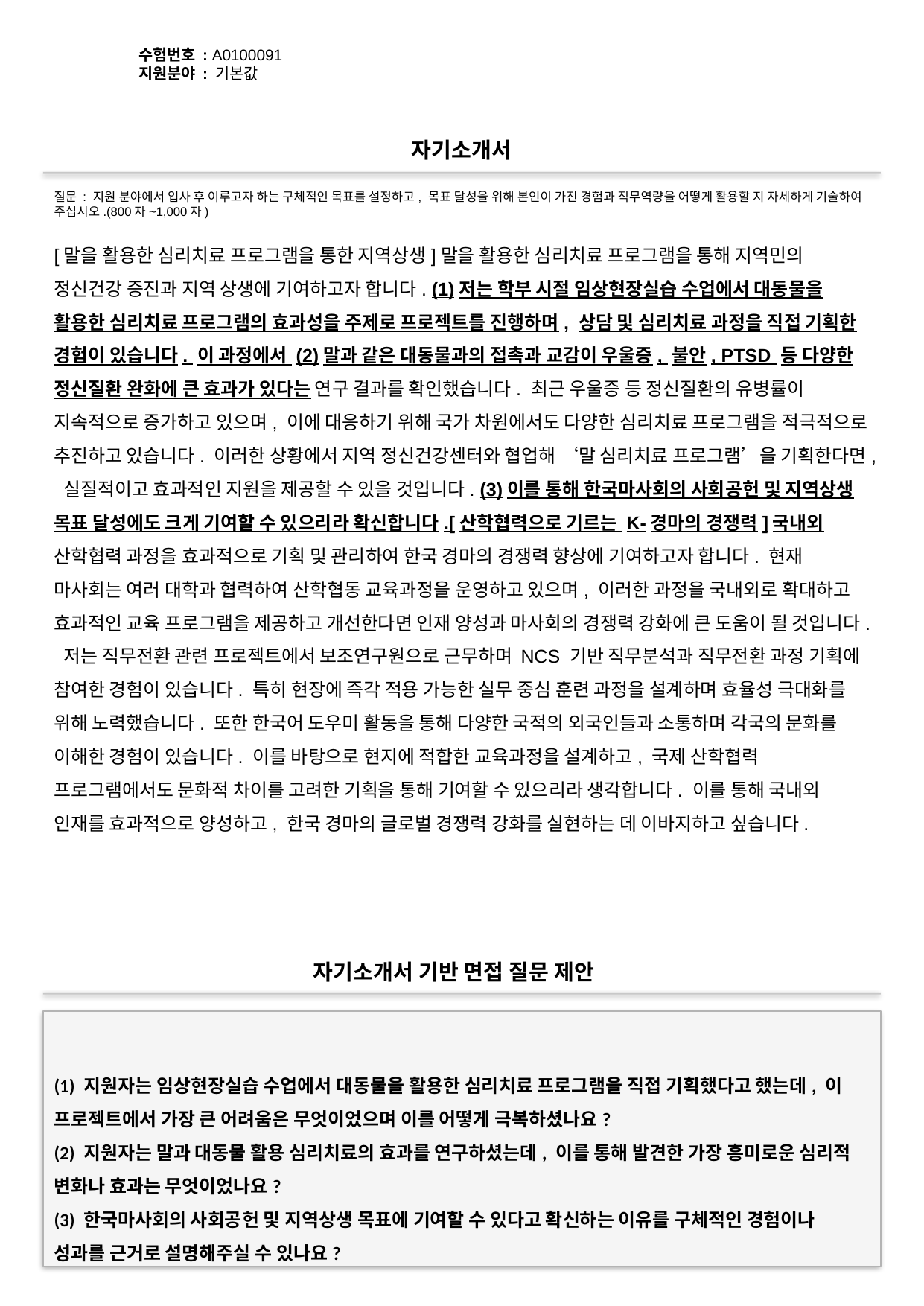

수험번호 : A0100091
지원분야 : 기본값
#

자기소개서

질문 : 지원 분야에서 입사 후 이루고자 하는 구체적인 목표를 설정하고, 목표 달성을 위해 본인이 가진 경험과 직무역량을 어떻게 활용할 지 자세하게 기술하여 주십시오.(800자~1,000자)

[말을 활용한 심리치료 프로그램을 통한 지역상생]말을 활용한 심리치료 프로그램을 통해 지역민의 정신건강 증진과 지역 상생에 기여하고자 합니다. (1)저는 학부 시절 임상현장실습 수업에서 대동물을 활용한 심리치료 프로그램의 효과성을 주제로 프로젝트를 진행하며, 상담 및 심리치료 과정을 직접 기획한 경험이 있습니다. 이 과정에서 (2)말과 같은 대동물과의 접촉과 교감이 우울증, 불안, PTSD 등 다양한 정신질환 완화에 큰 효과가 있다는 연구 결과를 확인했습니다. 최근 우울증 등 정신질환의 유병률이 지속적으로 증가하고 있으며, 이에 대응하기 위해 국가 차원에서도 다양한 심리치료 프로그램을 적극적으로 추진하고 있습니다. 이러한 상황에서 지역 정신건강센터와 협업해 ‘말 심리치료 프로그램’을 기획한다면, 실질적이고 효과적인 지원을 제공할 수 있을 것입니다. (3)이를 통해 한국마사회의 사회공헌 및 지역상생 목표 달성에도 크게 기여할 수 있으리라 확신합니다.[산학협력으로 기르는 K-경마의 경쟁력]국내외 산학협력 과정을 효과적으로 기획 및 관리하여 한국 경마의 경쟁력 향상에 기여하고자 합니다. 현재 마사회는 여러 대학과 협력하여 산학협동 교육과정을 운영하고 있으며, 이러한 과정을 국내외로 확대하고 효과적인 교육 프로그램을 제공하고 개선한다면 인재 양성과 마사회의 경쟁력 강화에 큰 도움이 될 것입니다. 저는 직무전환 관련 프로젝트에서 보조연구원으로 근무하며 NCS 기반 직무분석과 직무전환 과정 기획에 참여한 경험이 있습니다. 특히 현장에 즉각 적용 가능한 실무 중심 훈련 과정을 설계하며 효율성 극대화를 위해 노력했습니다. 또한 한국어 도우미 활동을 통해 다양한 국적의 외국인들과 소통하며 각국의 문화를 이해한 경험이 있습니다. 이를 바탕으로 현지에 적합한 교육과정을 설계하고, 국제 산학협력 프로그램에서도 문화적 차이를 고려한 기획을 통해 기여할 수 있으리라 생각합니다. 이를 통해 국내외 인재를 효과적으로 양성하고, 한국 경마의 글로벌 경쟁력 강화를 실현하는 데 이바지하고 싶습니다.

자기소개서 기반 면접 질문 제안

(1) 지원자는 임상현장실습 수업에서 대동물을 활용한 심리치료 프로그램을 직접 기획했다고 했는데, 이 프로젝트에서 가장 큰 어려움은 무엇이었으며 이를 어떻게 극복하셨나요?
(2) 지원자는 말과 대동물 활용 심리치료의 효과를 연구하셨는데, 이를 통해 발견한 가장 흥미로운 심리적 변화나 효과는 무엇이었나요?
(3) 한국마사회의 사회공헌 및 지역상생 목표에 기여할 수 있다고 확신하는 이유를 구체적인 경험이나 성과를 근거로 설명해주실 수 있나요?